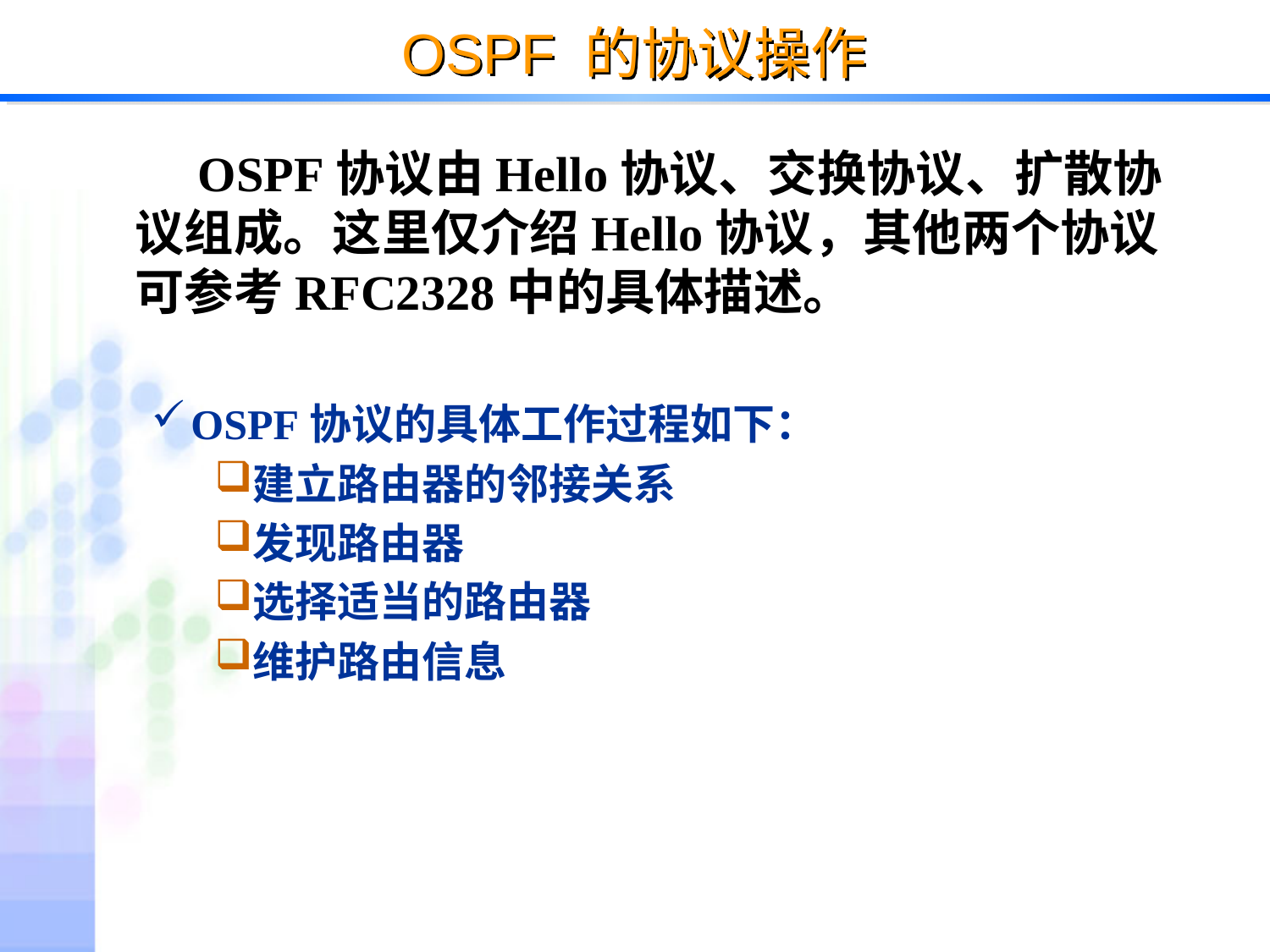

# OSPF 的协议操作
         OSPF协议由Hello协议、交换协议、扩散协议组成。这里仅介绍Hello协议，其他两个协议可参考RFC2328中的具体描述。

OSPF协议的具体工作过程如下：
建立路由器的邻接关系
发现路由器
选择适当的路由器
维护路由信息